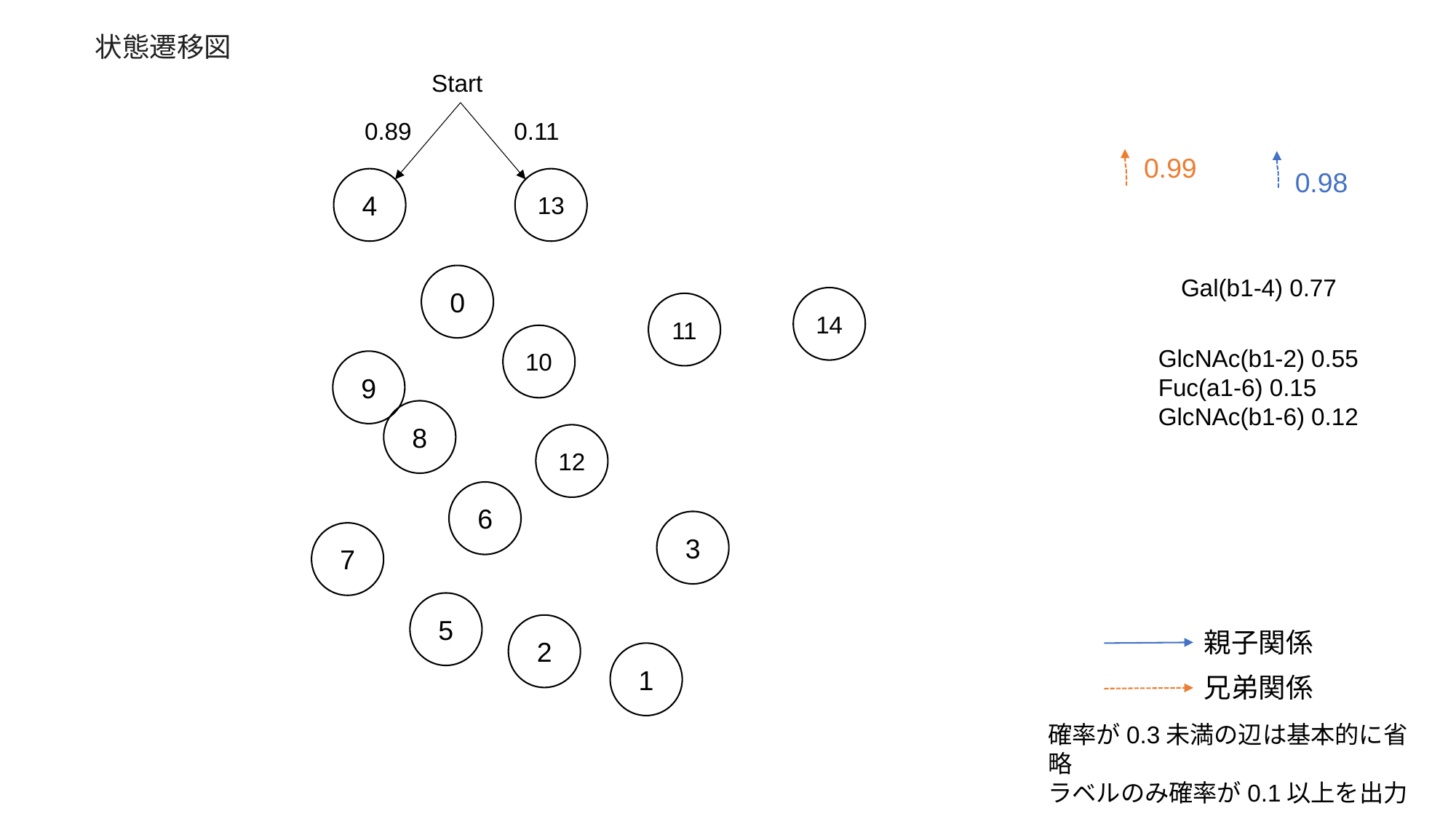

状態遷移図
Start
0.89
0.11
0.99
0.98
4
13
0
Gal(b1-4) 0.77
14
11
10
GlcNAc(b1-2) 0.55
Fuc(a1-6) 0.15
GlcNAc(b1-6) 0.12
9
8
12
6
3
7
5
2
親子関係
1
兄弟関係
確率が0.3未満の辺は基本的に省略
ラベルのみ確率が0.1以上を出力